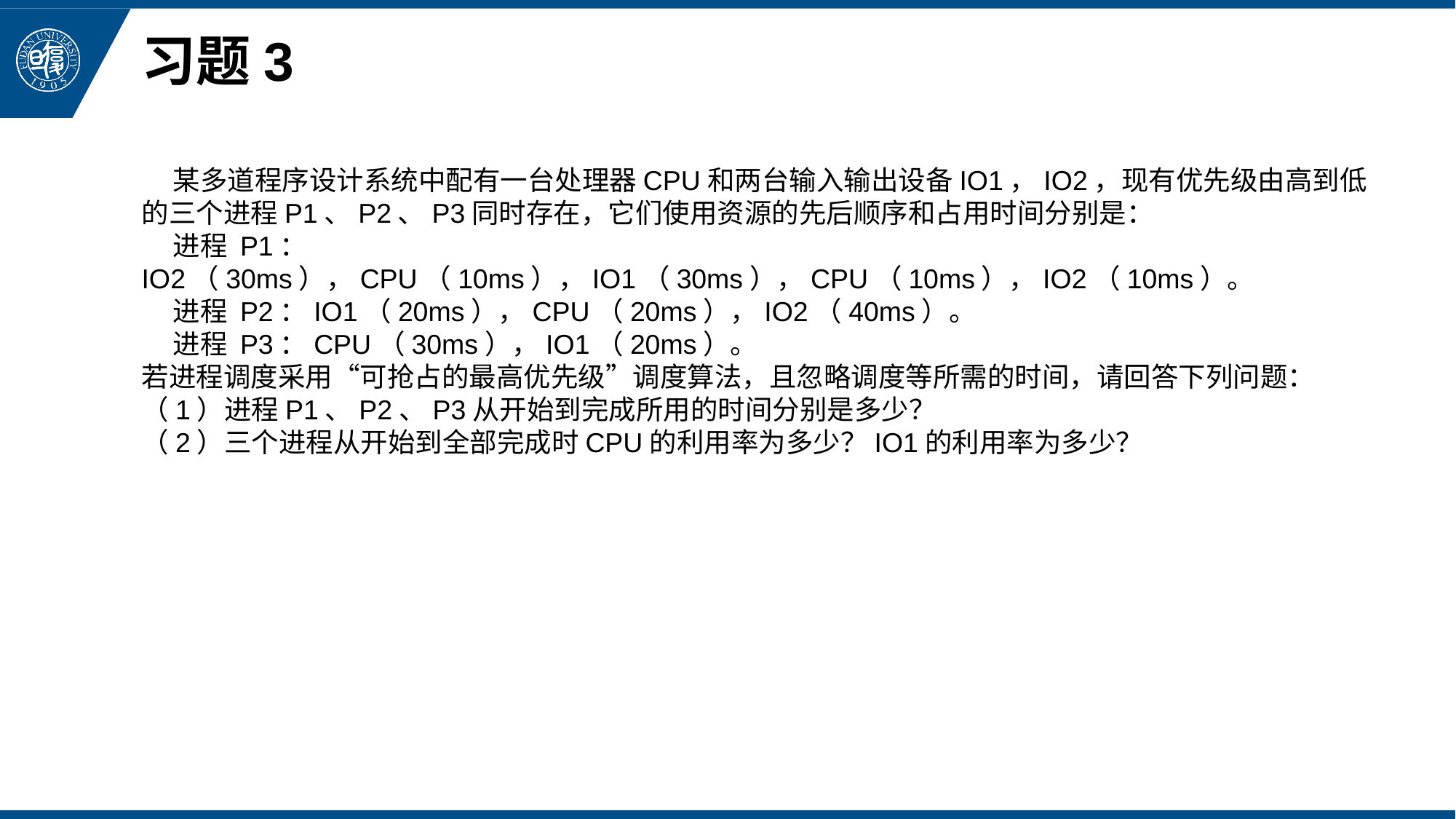

# 习题3
    某多道程序设计系统中配有一台处理器CPU和两台输入输出设备IO1，IO2，现有优先级由高到低的三个进程P1、P2、P3同时存在，它们使用资源的先后顺序和占用时间分别是：
    进程 P1：IO2（30ms），CPU（10ms），IO1（30ms），CPU（10ms），IO2（10ms）。
    进程 P2：IO1（20ms），CPU（20ms），IO2（40ms）。
    进程 P3：CPU（30ms），IO1（20ms）。
若进程调度采用“可抢占的最高优先级”调度算法，且忽略调度等所需的时间，请回答下列问题：
（1）进程P1、P2、P3从开始到完成所用的时间分别是多少？
（2）三个进程从开始到全部完成时CPU的利用率为多少？IO1的利用率为多少？